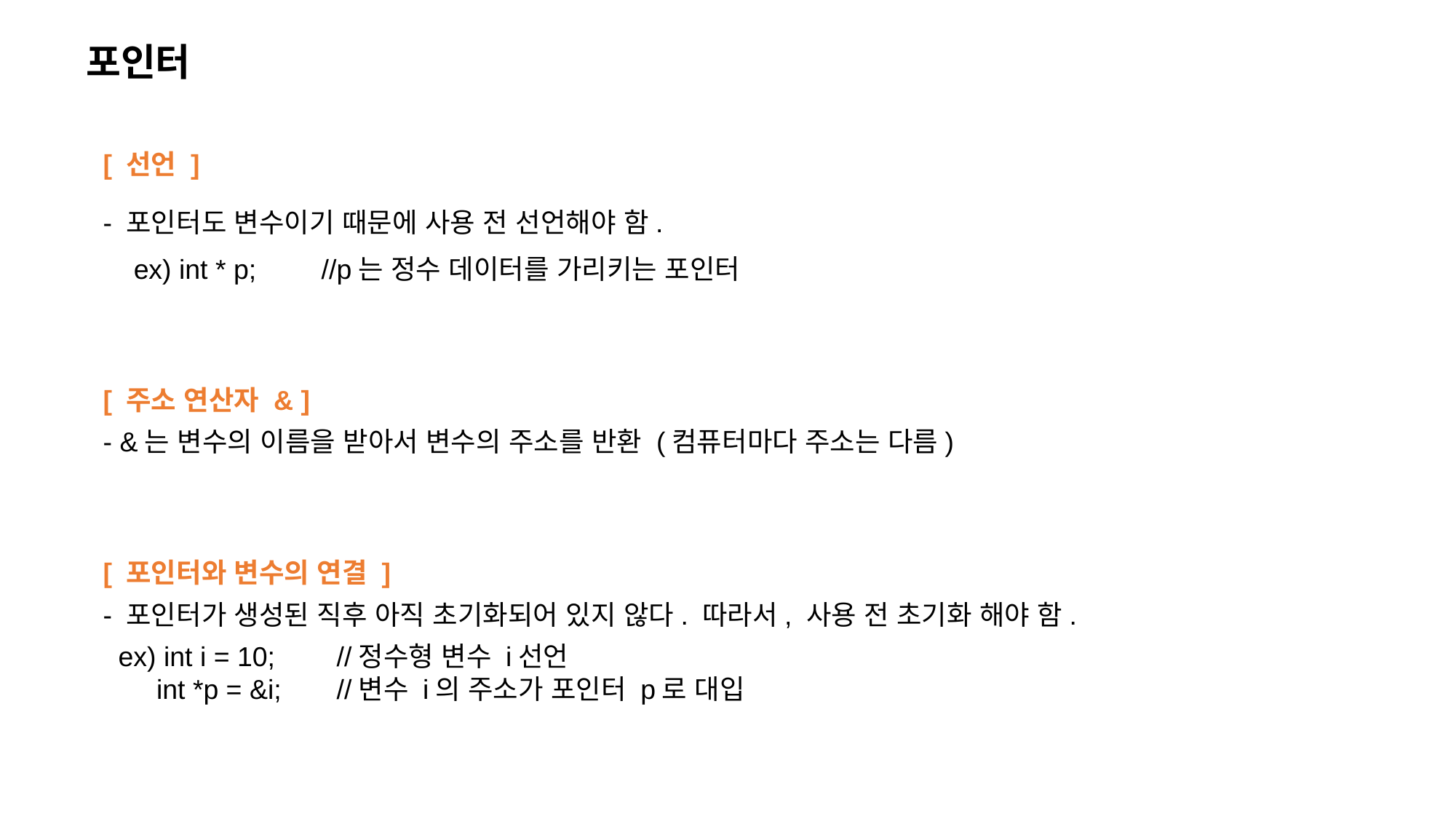

포인터
[ 선언 ]

- 포인터도 변수이기 때문에 사용 전 선언해야 함.

    ex) int * p;	//p는 정수 데이터를 가리키는 포인터

[ 주소 연산자 & ]

- &는 변수의 이름을 받아서 변수의 주소를 반환 (컴퓨터마다 주소는 다름)

[ 포인터와 변수의 연결 ]

- 포인터가 생성된 직후 아직 초기화되어 있지 않다. 따라서, 사용 전 초기화 해야 함.

  ex) int i = 10;	  //정수형 변수 i선언
       int *p = &i;	  //변수 i의 주소가 포인터 p로 대입